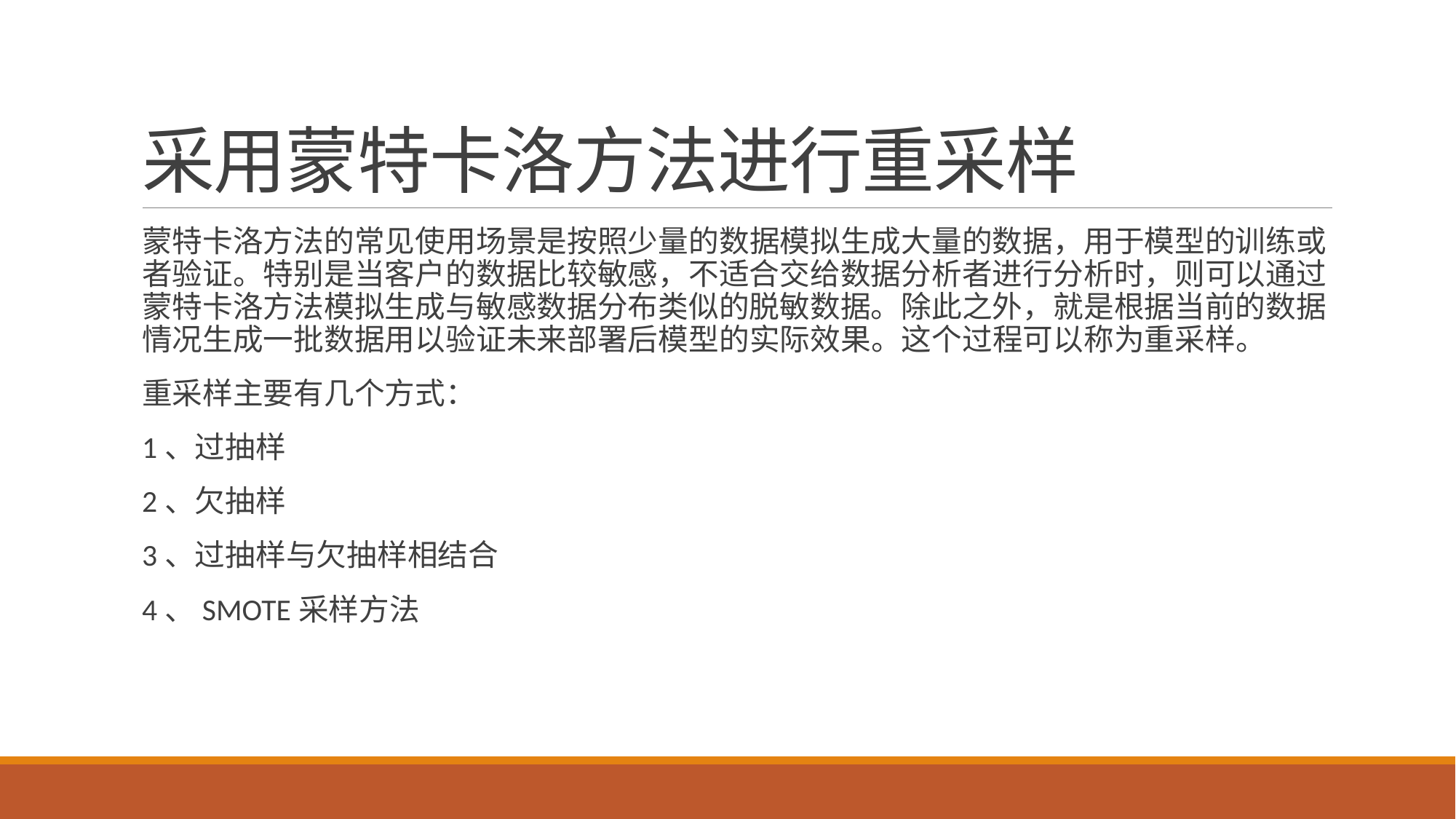

# 采用蒙特卡洛方法进行重采样
蒙特卡洛方法的常见使用场景是按照少量的数据模拟生成大量的数据，用于模型的训练或者验证。特别是当客户的数据比较敏感，不适合交给数据分析者进行分析时，则可以通过蒙特卡洛方法模拟生成与敏感数据分布类似的脱敏数据。除此之外，就是根据当前的数据情况生成一批数据用以验证未来部署后模型的实际效果。这个过程可以称为重采样。
重采样主要有几个方式：
1、过抽样
2、欠抽样
3、过抽样与欠抽样相结合
4、SMOTE采样方法